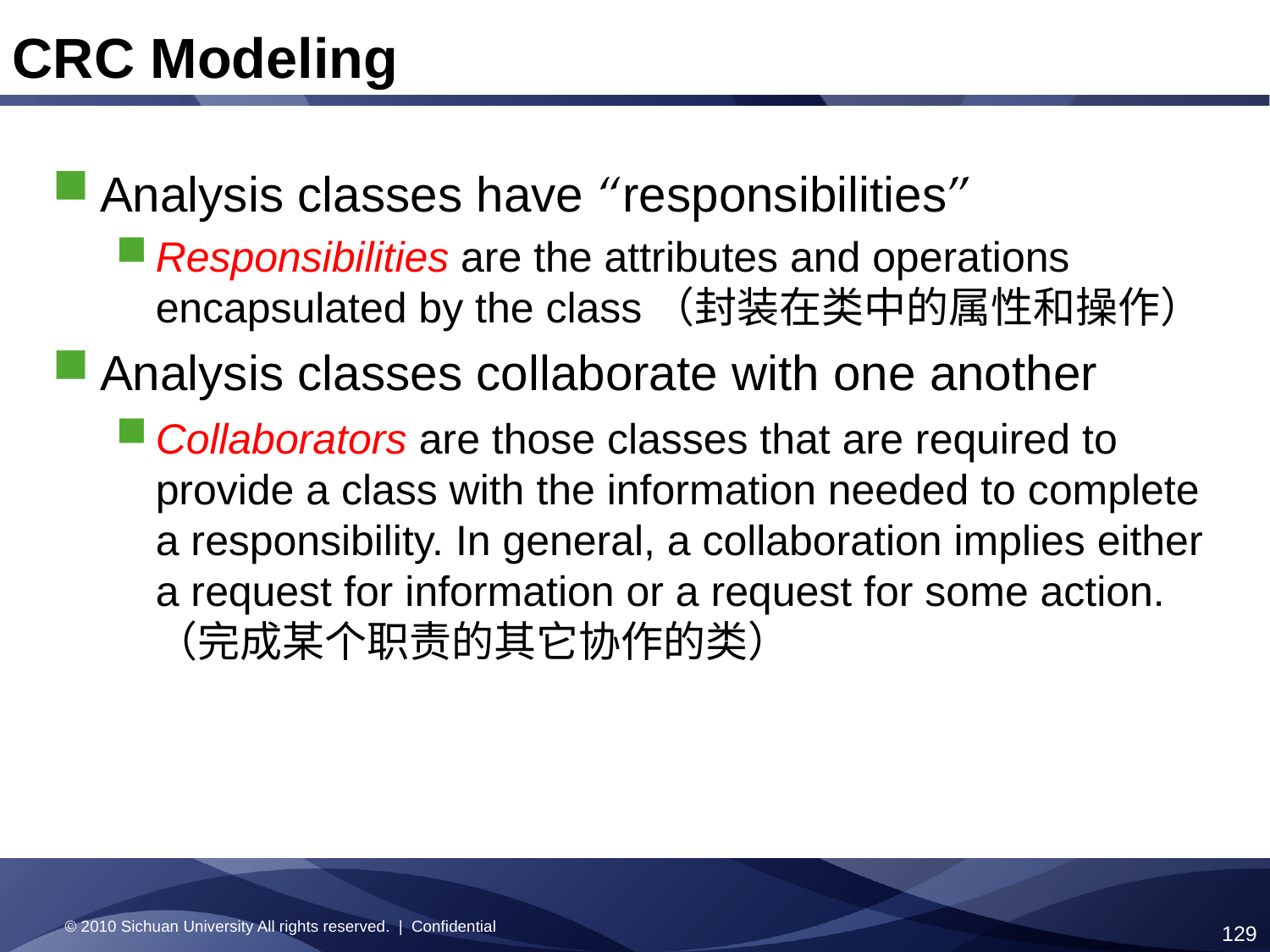

CRC Modeling
Analysis classes have “responsibilities”
Responsibilities are the attributes and operations encapsulated by the class（封装在类中的属性和操作）
Analysis classes collaborate with one another
Collaborators are those classes that are required to provide a class with the information needed to complete a responsibility. In general, a collaboration implies either a request for information or a request for some action.（完成某个职责的其它协作的类）
© 2010 Sichuan University All rights reserved.  |  Confidential
129